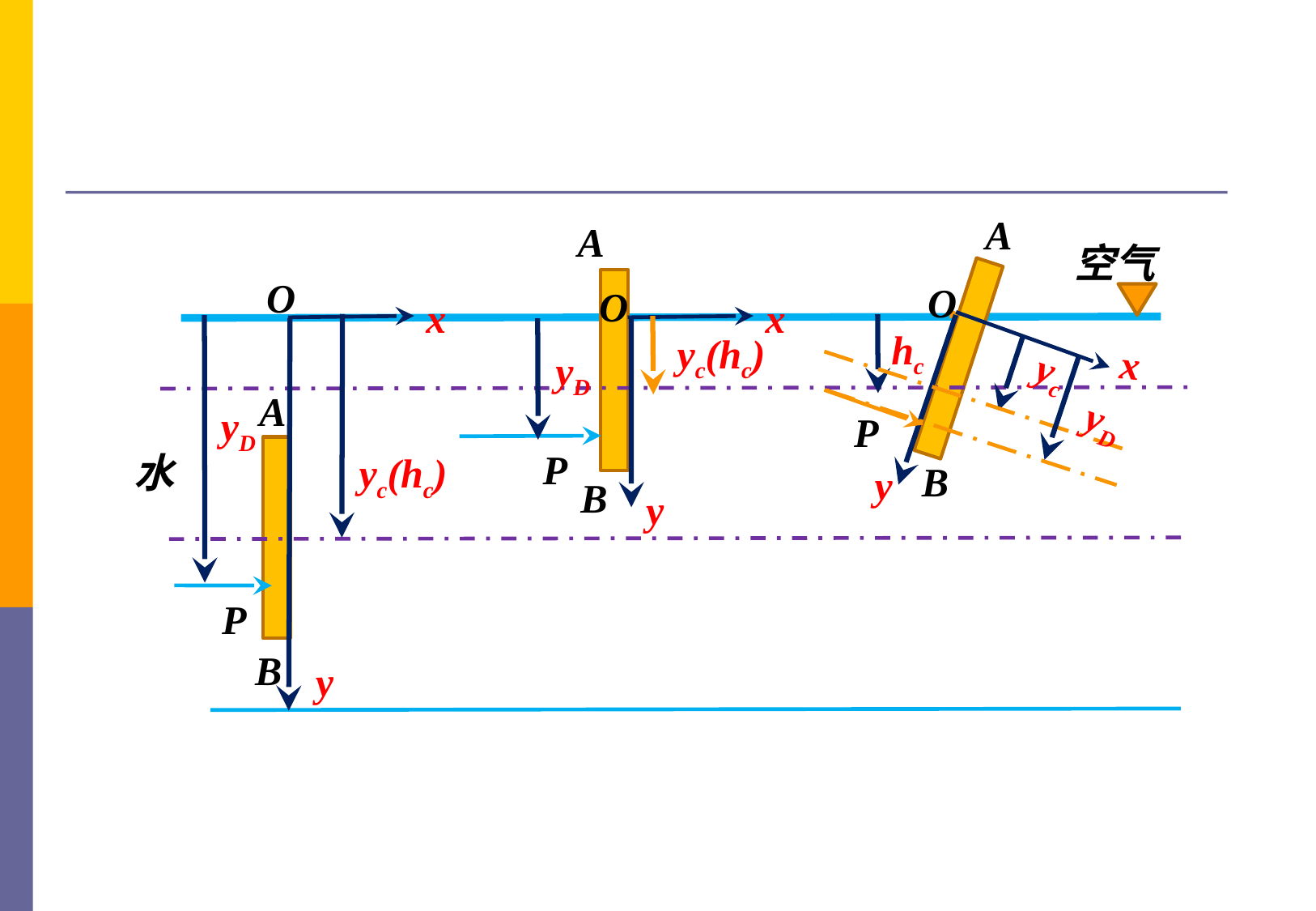

A
A
空气

O
y

O
y
O
y

x
x
yc(hc)

hc
yD
yc(hc)
yD
x
yc
yD
A
P
P

水
B
B
P
B